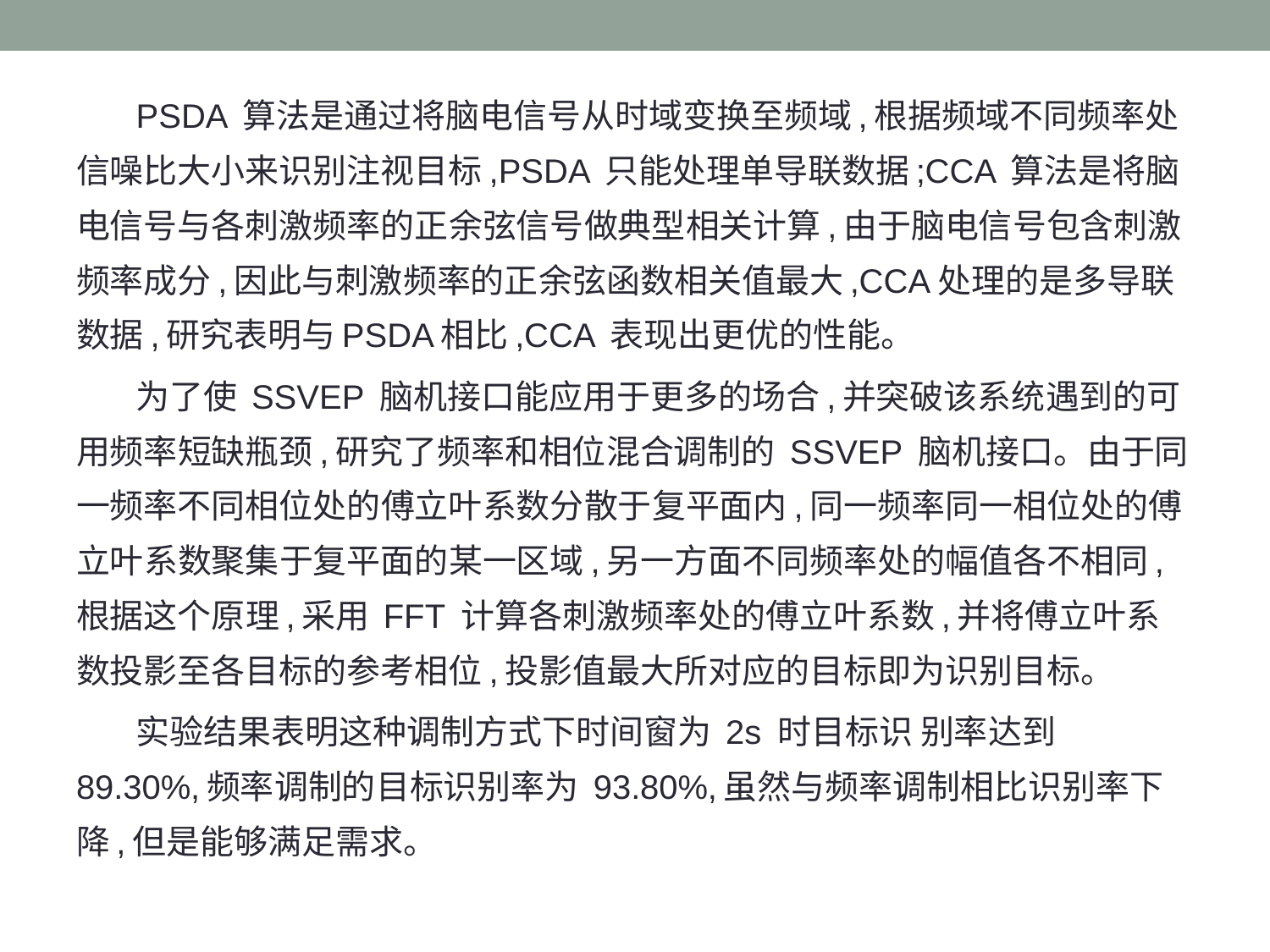

#
PSDA 算法是通过将脑电信号从时域变换至频域,根据频域不同频率处信噪比大小来识别注视目标,PSDA 只能处理单导联数据;CCA 算法是将脑电信号与各刺激频率的正余弦信号做典型相关计算,由于脑电信号包含刺激频率成分,因此与刺激频率的正余弦函数相关值最大,CCA处理的是多导联数据,研究表明与PSDA相比,CCA 表现出更优的性能。
为了使 SSVEP 脑机接口能应用于更多的场合,并突破该系统遇到的可用频率短缺瓶颈,研究了频率和相位混合调制的 SSVEP 脑机接口。由于同一频率不同相位处的傅立叶系数分散于复平面内,同一频率同一相位处的傅立叶系数聚集于复平面的某一区域,另一方面不同频率处的幅值各不相同,根据这个原理,采用 FFT 计算各刺激频率处的傅立叶系数,并将傅立叶系数投影至各目标的参考相位,投影值最大所对应的目标即为识别目标。
实验结果表明这种调制方式下时间窗为 2s 时目标识 别率达到 89.30%,频率调制的目标识别率为 93.80%,虽然与频率调制相比识别率下降,但是能够满足需求。